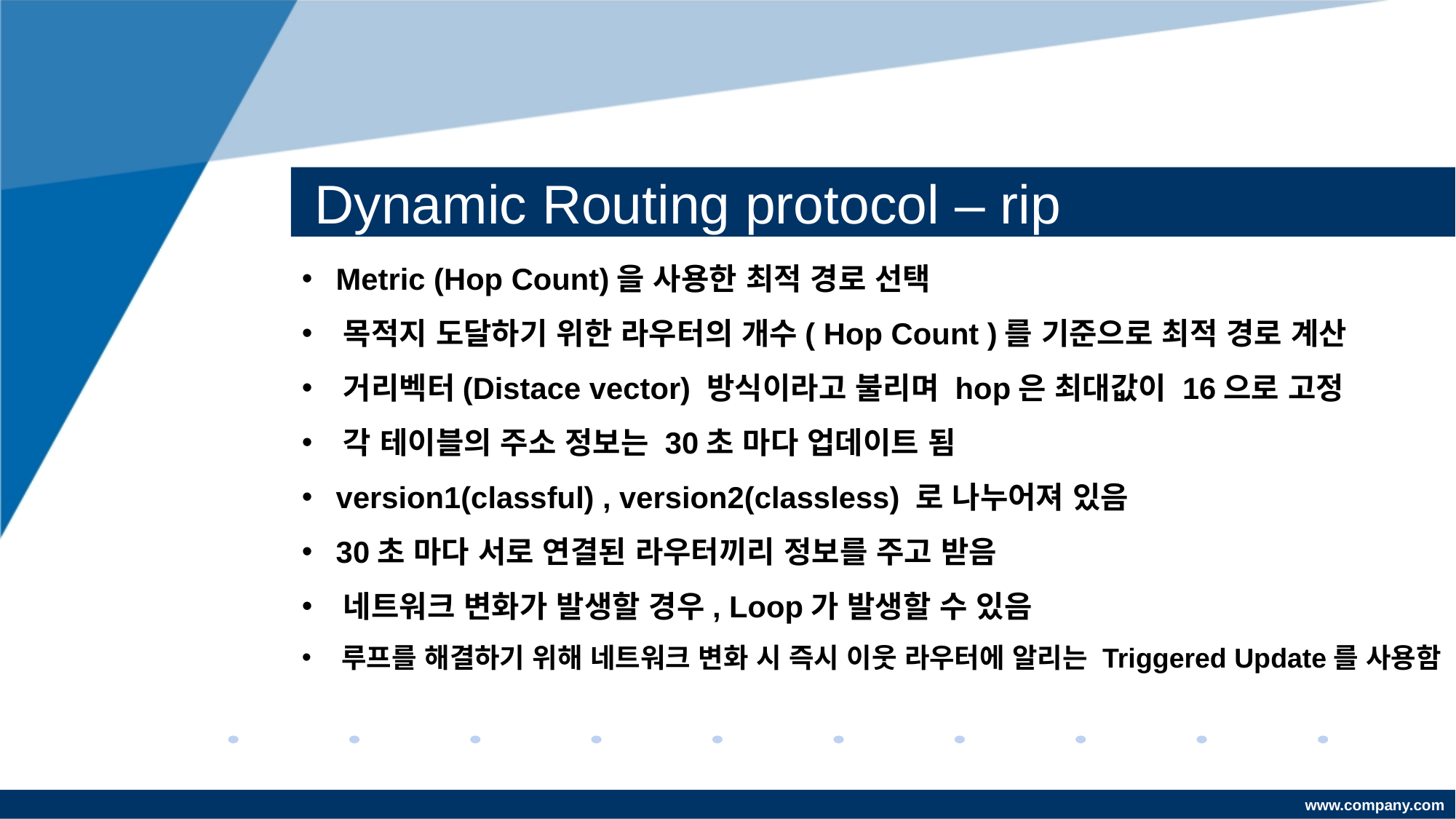

# Dynamic Routing protocol – rip
 Metric (Hop Count)을 사용한 최적 경로 선택
 목적지 도달하기 위한 라우터의 개수( Hop Count )를 기준으로 최적 경로 계산
 거리벡터(Distace vector) 방식이라고 불리며 hop은 최대값이 16으로 고정
 각 테이블의 주소 정보는 30초 마다 업데이트 됨
 version1(classful) , version2(classless) 로 나누어져 있음
 30초 마다 서로 연결된 라우터끼리 정보를 주고 받음
 네트워크 변화가 발생할 경우, Loop가 발생할 수 있음
 루프를 해결하기 위해 네트워크 변화 시 즉시 이웃 라우터에 알리는 Triggered Update를 사용함